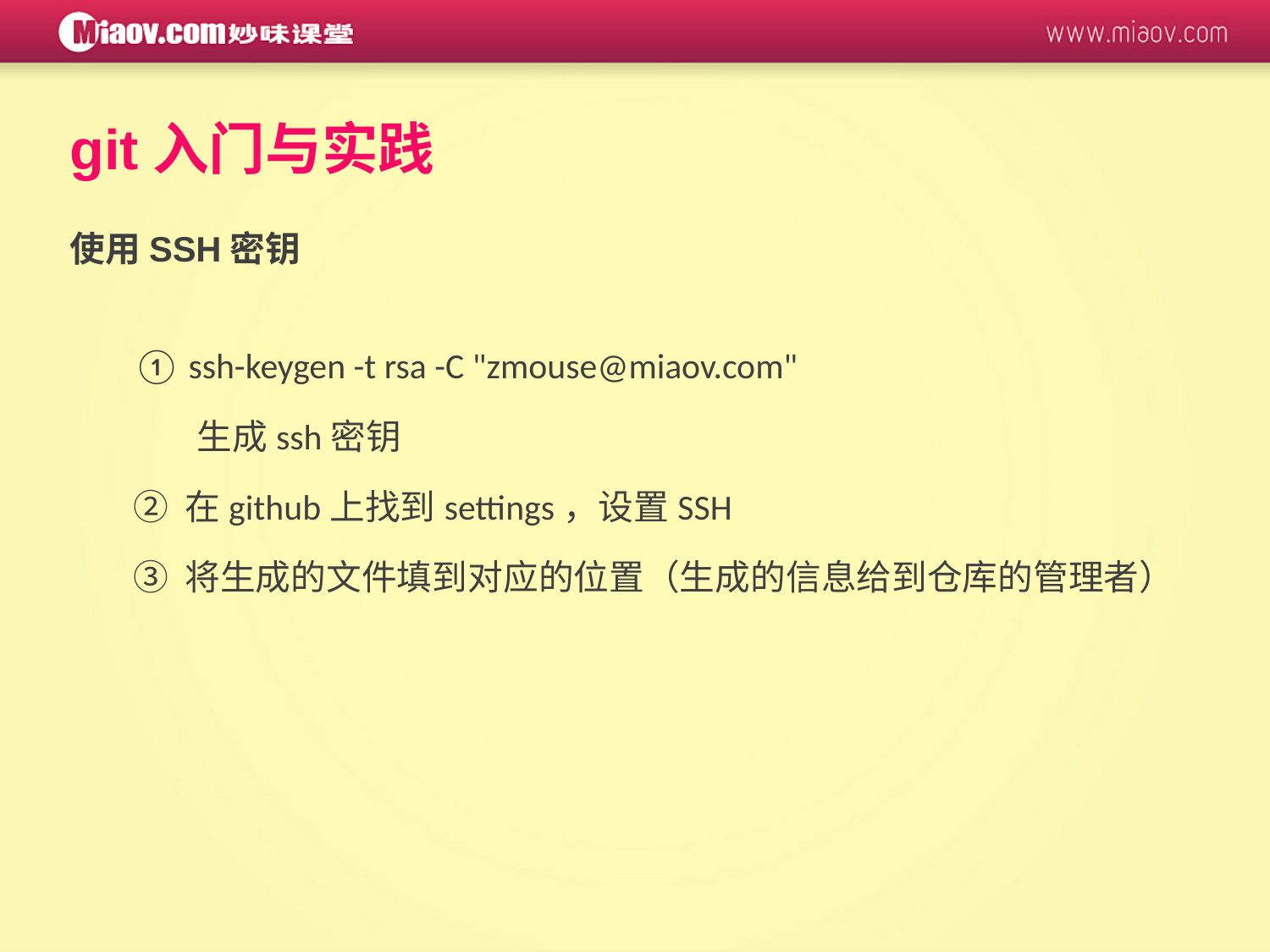

git入门与实践

使用SSH密钥

① ssh-keygen -t rsa -C "zmouse@miaov.com"
	生成ssh密钥
② 在github上找到settings，设置SSH
③ 将生成的文件填到对应的位置（生成的信息给到仓库的管理者）